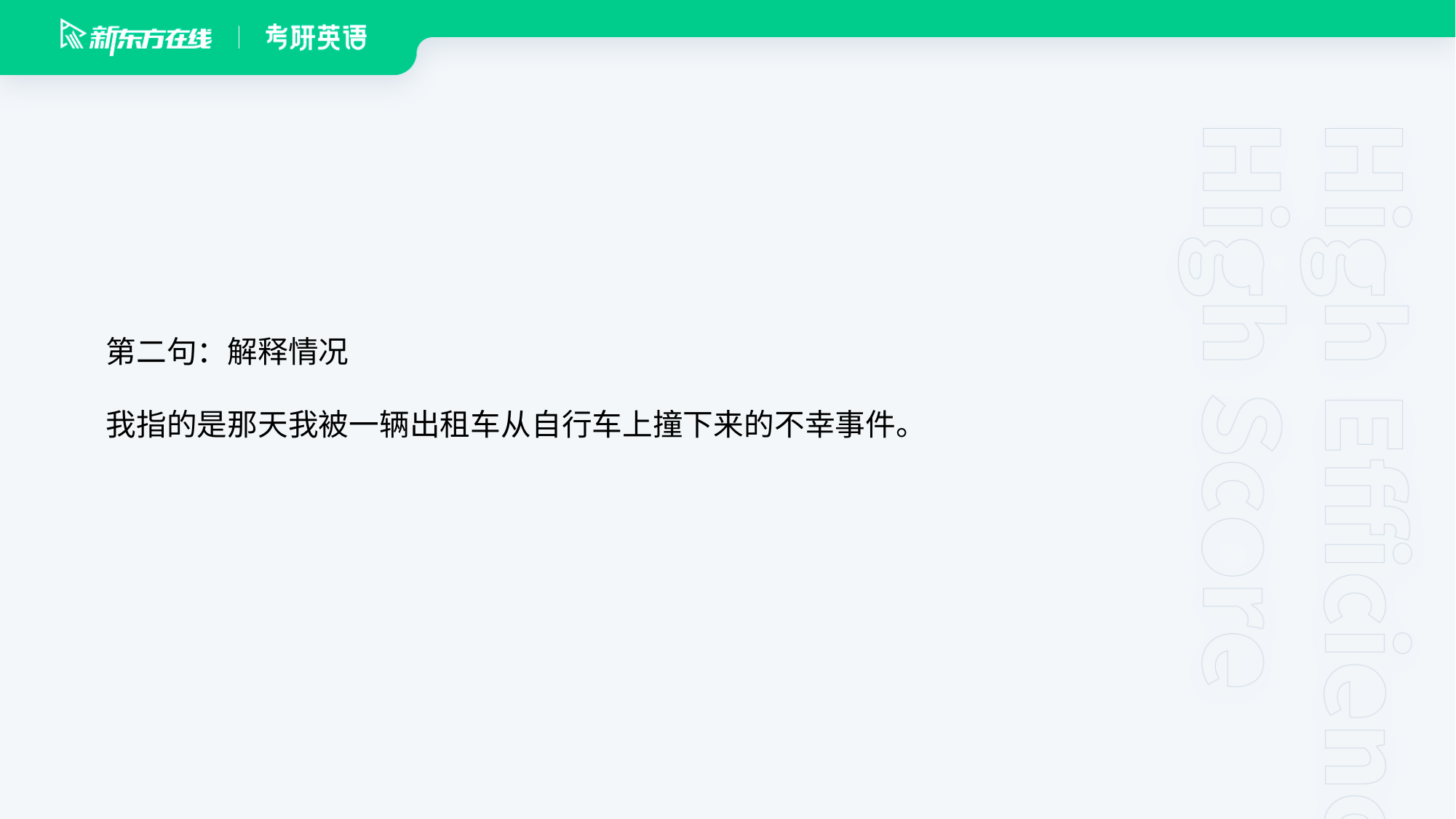

第二句：解释情况

我指的是那天我被一辆出租车从自行车上撞下来的不幸事件。